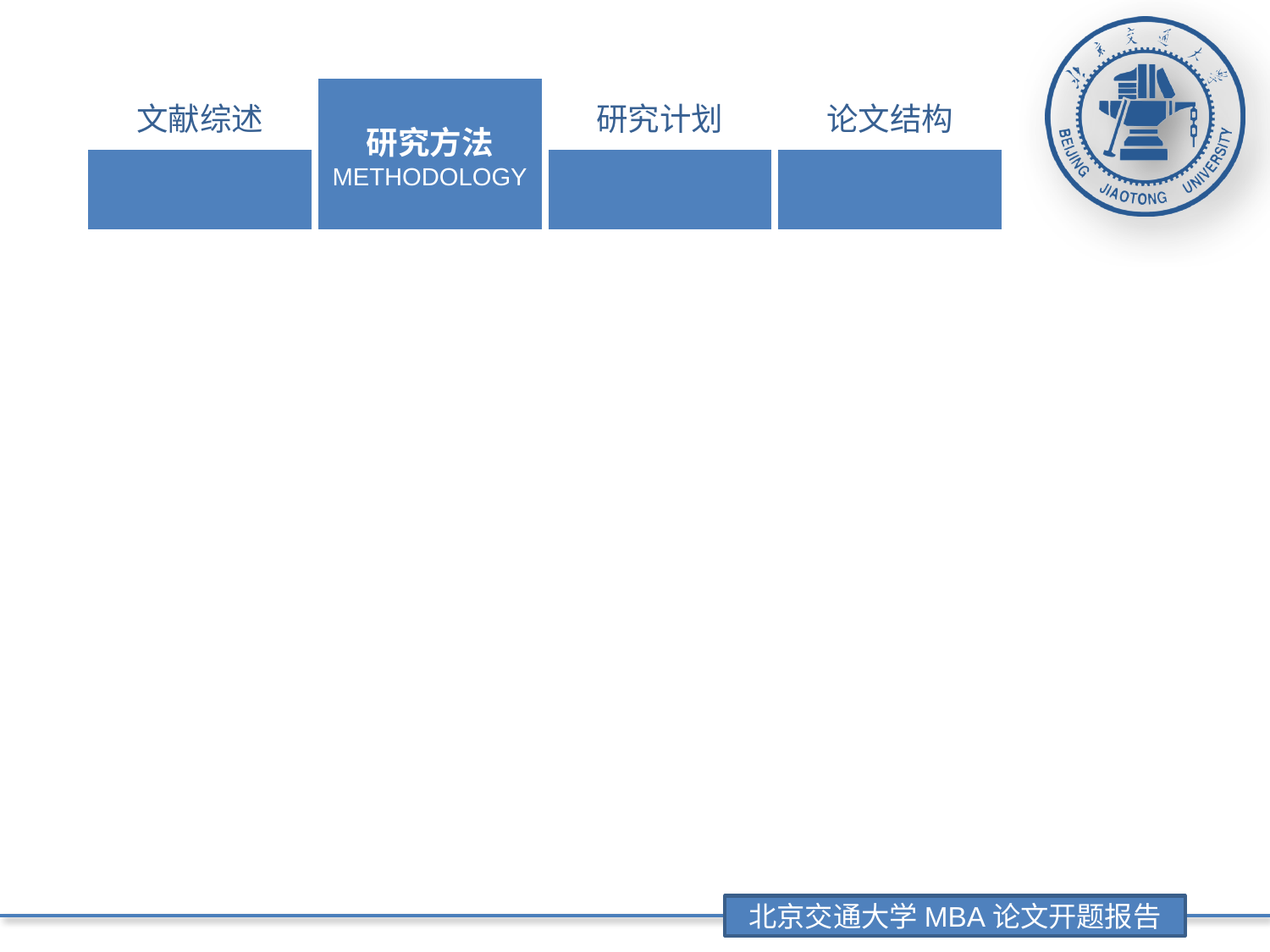

| 文献综述 | 研究方法 METHODOLOGY | 研究计划 | 论文结构 |
| --- | --- | --- | --- |
|  |  |  |  |